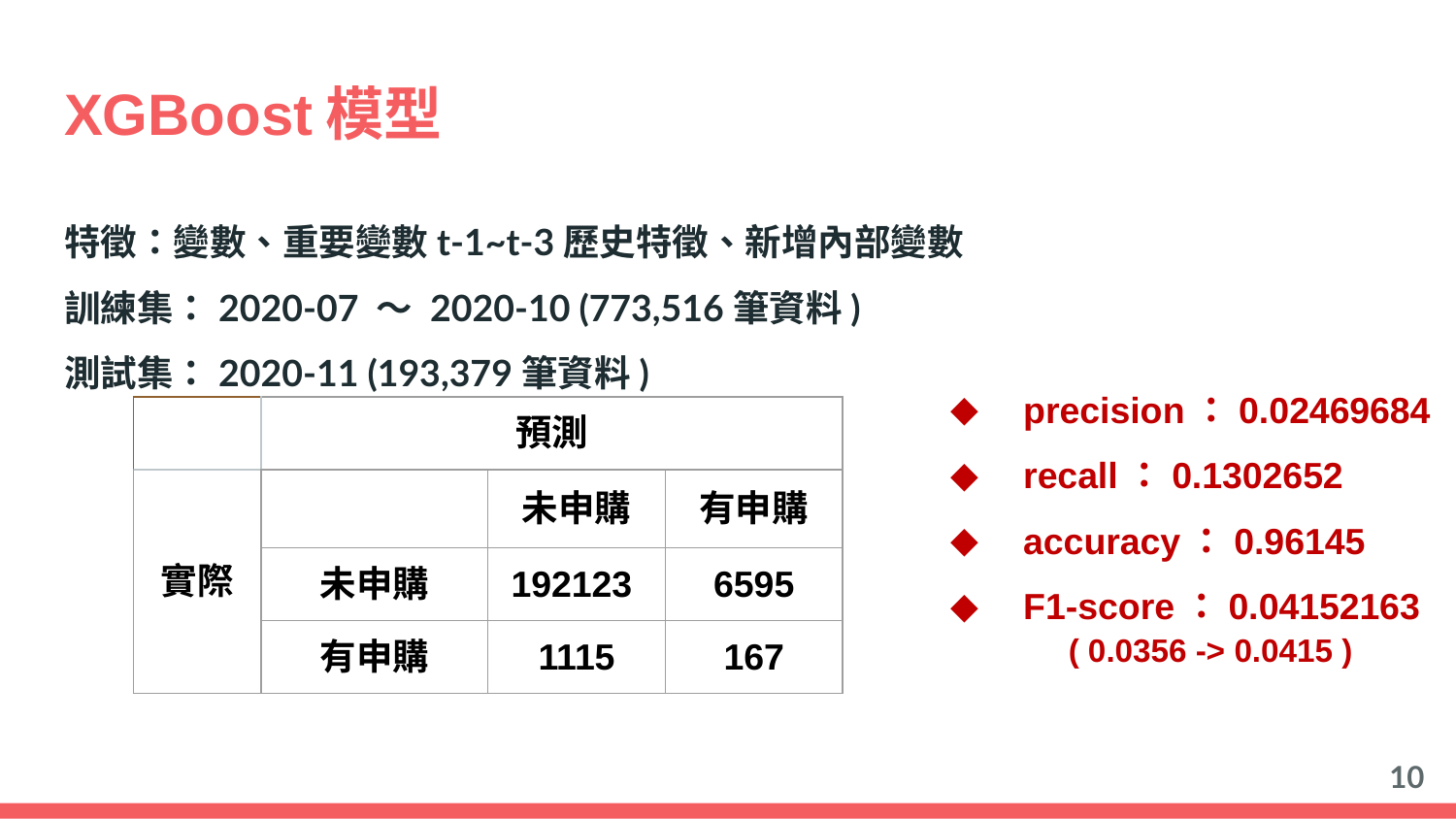

# XGBoost模型
特徵：變數、重要變數t-1~t-3歷史特徵、新增內部變數
訓練集：2020-07 ～ 2020-10 (773,516筆資料)
測試集：2020-11 (193,379筆資料)
precision：0.02469684
recall：0.1302652
accuracy：0.96145
F1-score：0.04152163
|  | 預測 |  |  |
| --- | --- | --- | --- |
| 實際 |  | 未申購 | 有申購 |
|  | 未申購 | 192123 | 6595 |
|  | 有申購 | 1115 | 167 |
( 0.0356 -> 0.0415 )
10